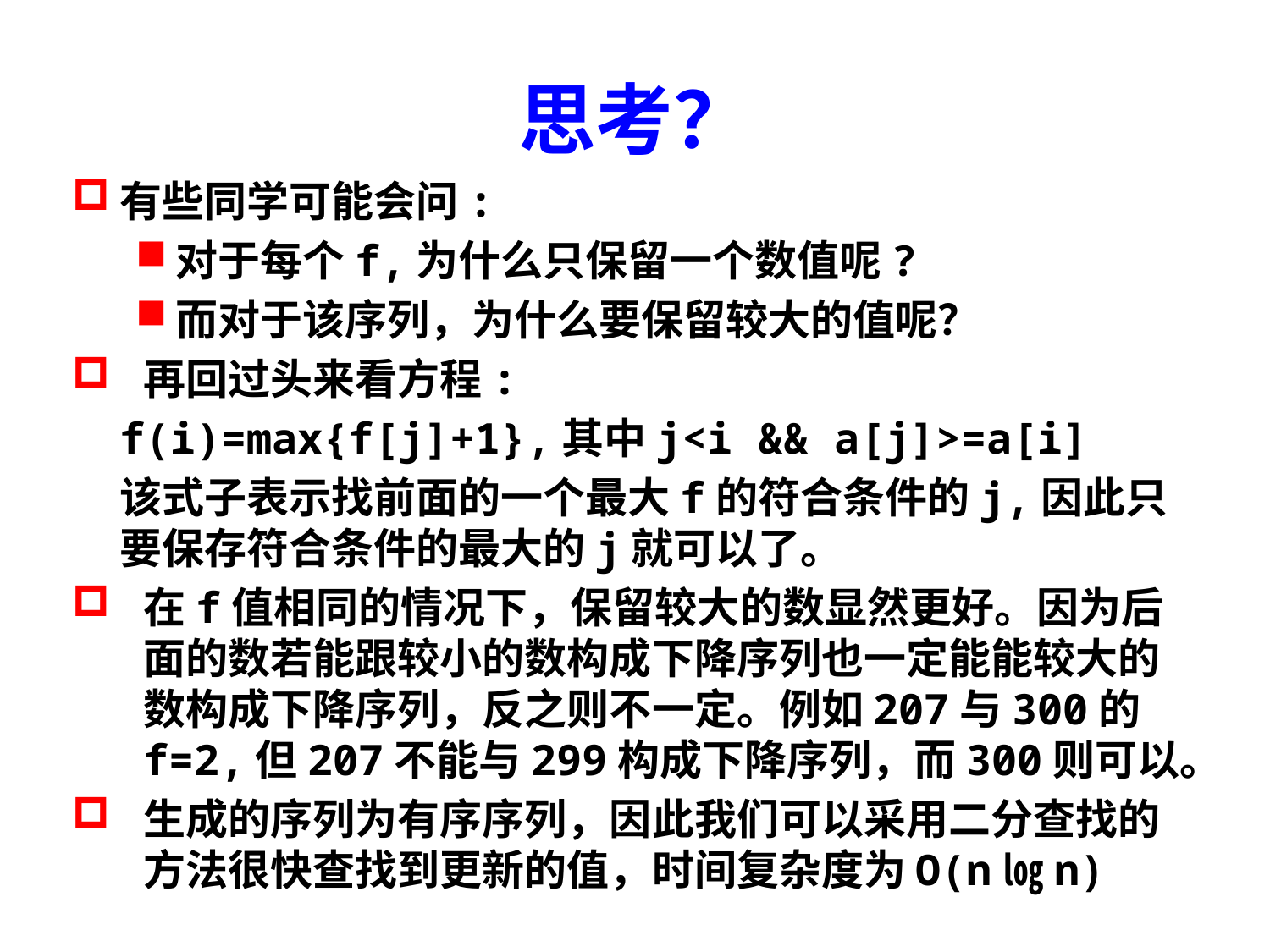

# 思考？
有些同学可能会问:
对于每个f,为什么只保留一个数值呢?
而对于该序列，为什么要保留较大的值呢？
再回过头来看方程:
	f(i)=max{f[j]+1},其中j<i && a[j]>=a[i]
	该式子表示找前面的一个最大f的符合条件的j,因此只要保存符合条件的最大的j就可以了。
在f值相同的情况下，保留较大的数显然更好。因为后面的数若能跟较小的数构成下降序列也一定能能较大的数构成下降序列，反之则不一定。例如207与300的f=2,但207不能与299构成下降序列，而300则可以。
生成的序列为有序序列，因此我们可以采用二分查找的方法很快查找到更新的值，时间复杂度为O(n㏒n)